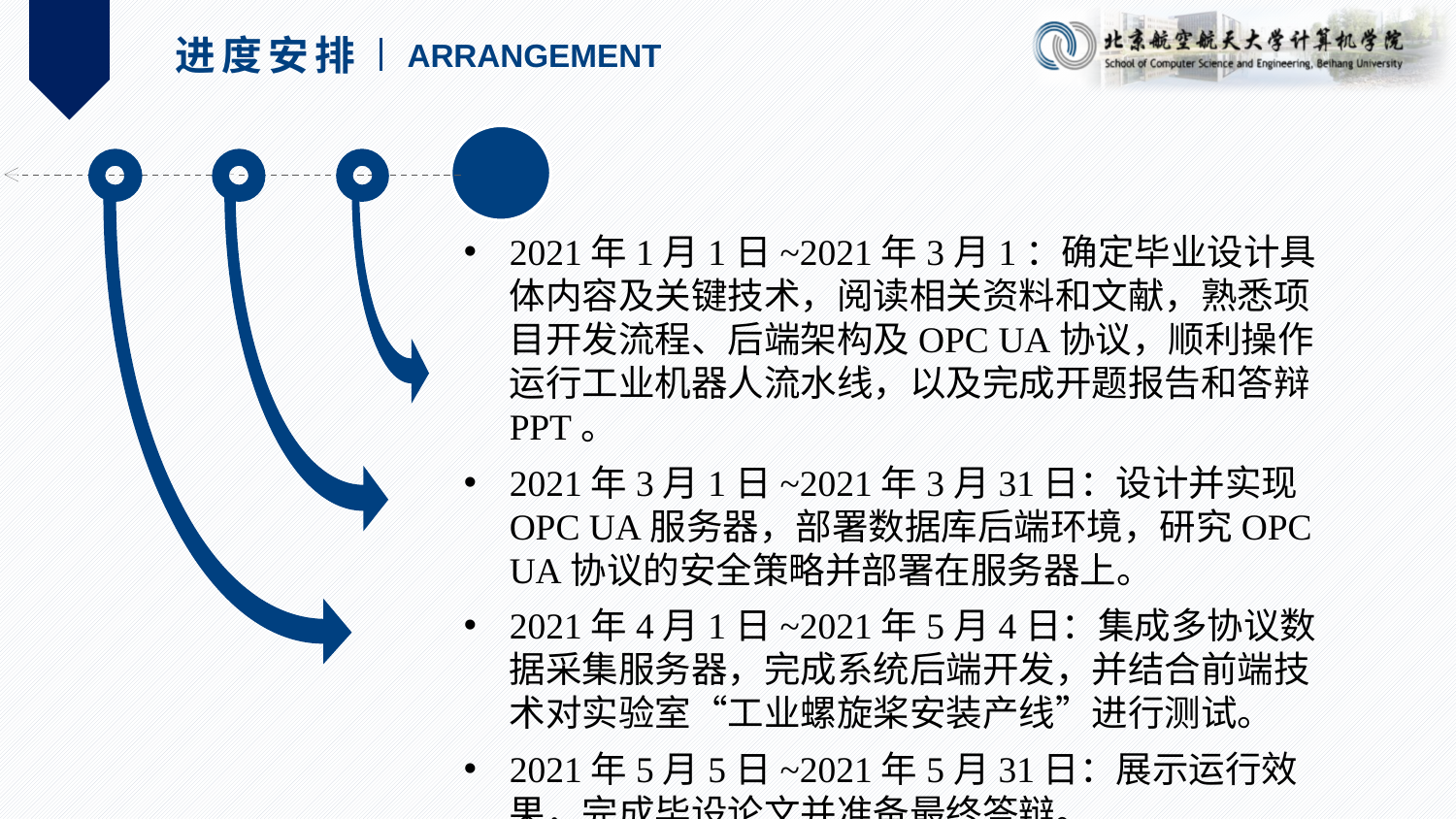

进度安排
ARRANGEMENT

2021年1月1日~2021年3月1：确定毕业设计具体内容及关键技术，阅读相关资料和文献，熟悉项目开发流程、后端架构及OPC UA协议，顺利操作运行工业机器人流水线，以及完成开题报告和答辩PPT。
2021年3月1日~2021年3月31日：设计并实现OPC UA服务器，部署数据库后端环境，研究OPC UA协议的安全策略并部署在服务器上。
2021年4月1日~2021年5月4日：集成多协议数据采集服务器，完成系统后端开发，并结合前端技术对实验室“工业螺旋桨安装产线”进行测试。
2021年5月5日~2021年5月31日：展示运行效果，完成毕设论文并准备最终答辩。